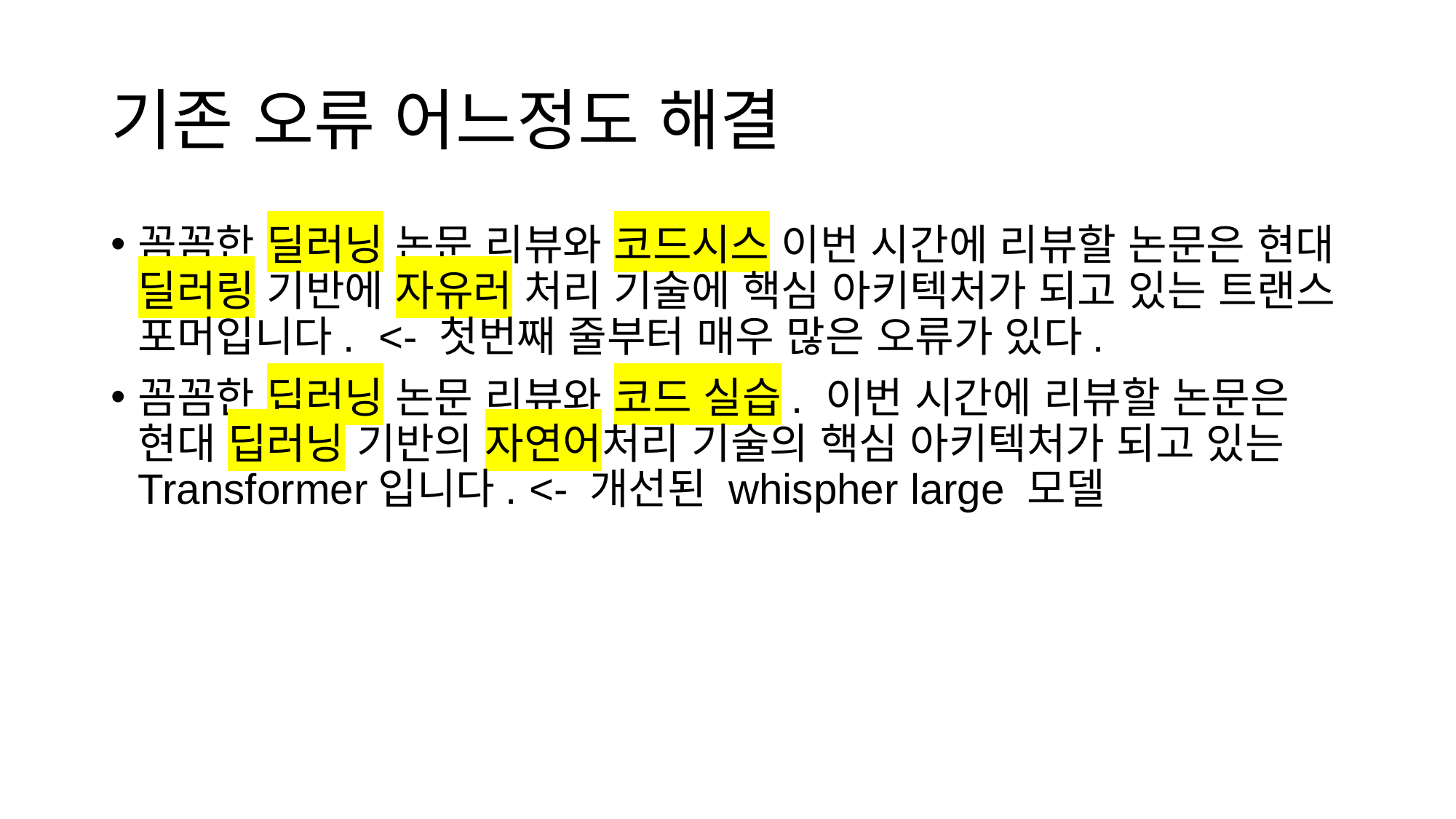

# 기존 오류 어느정도 해결
꼼꼼한 딜러닝 논문 리뷰와 코드시스 이번 시간에 리뷰할 논문은 현대 딜러링 기반에 자유러 처리 기술에 핵심 아키텍처가 되고 있는 트랜스 포머입니다.  <- 첫번째 줄부터 매우 많은 오류가 있다.
꼼꼼한 딥러닝 논문 리뷰와 코드 실습. 이번 시간에 리뷰할 논문은 현대 딥러닝 기반의 자연어처리 기술의 핵심 아키텍처가 되고 있는 Transformer입니다. <- 개선된 whispher large 모델